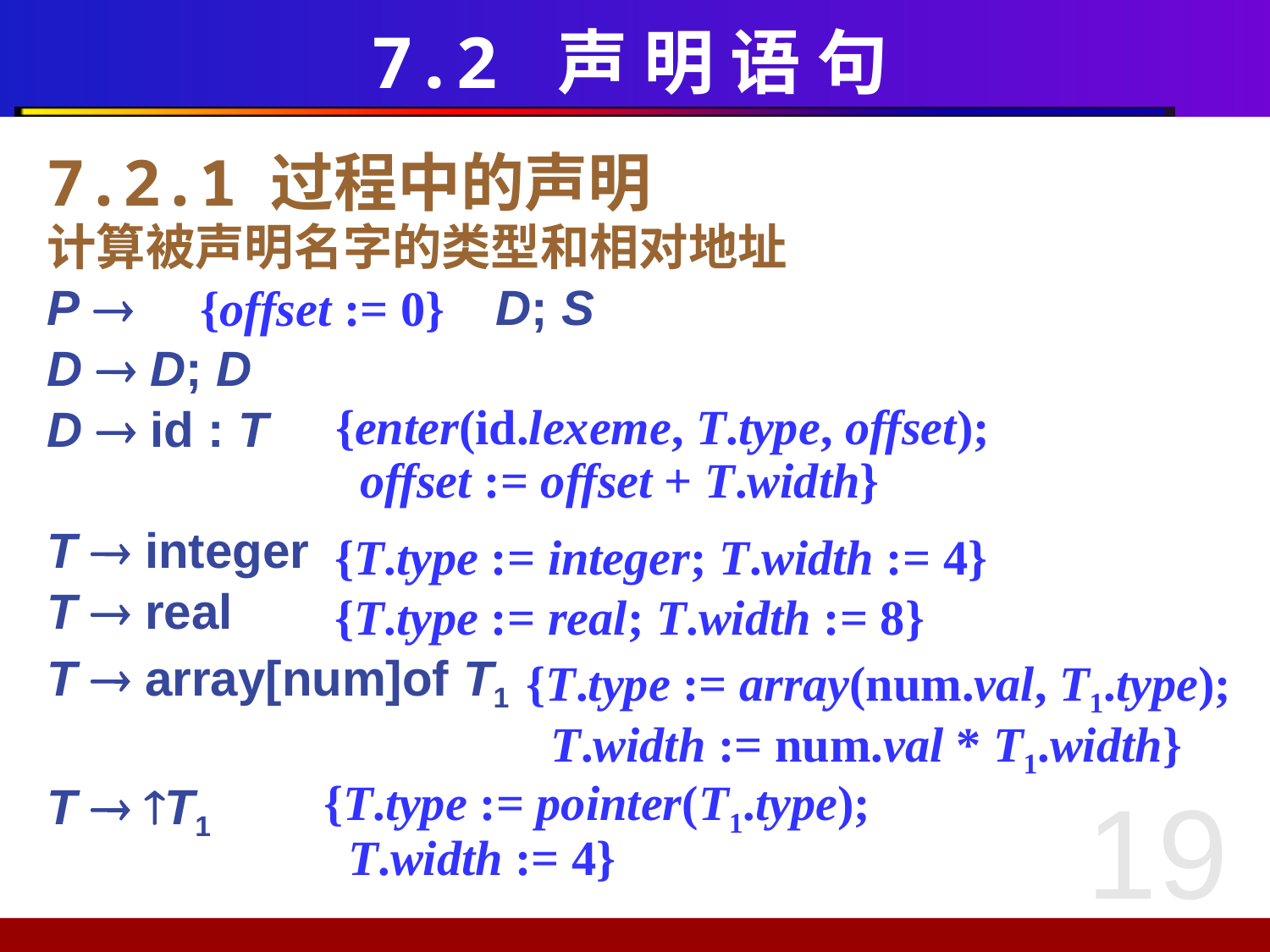

# 7.2 声 明 语 句
7.2.1 过程中的声明
计算被声明名字的类型和相对地址
P →                     　D; S
D → D; D
D → id : T

T → integer
T → real
T → array[num]of T1

T → ↑T1

{offset := 0}
{enter(id.lexeme, T.type, offset);
  offset := offset + T.width}
{T.type := integer; T.width := 4}
{T.type := real; T.width := 8}
{T.type := array(num.val, T1.type);
  T.width := num.val * T1.width}
{T.type := pointer(T1.type);
  T.width := 4}
19